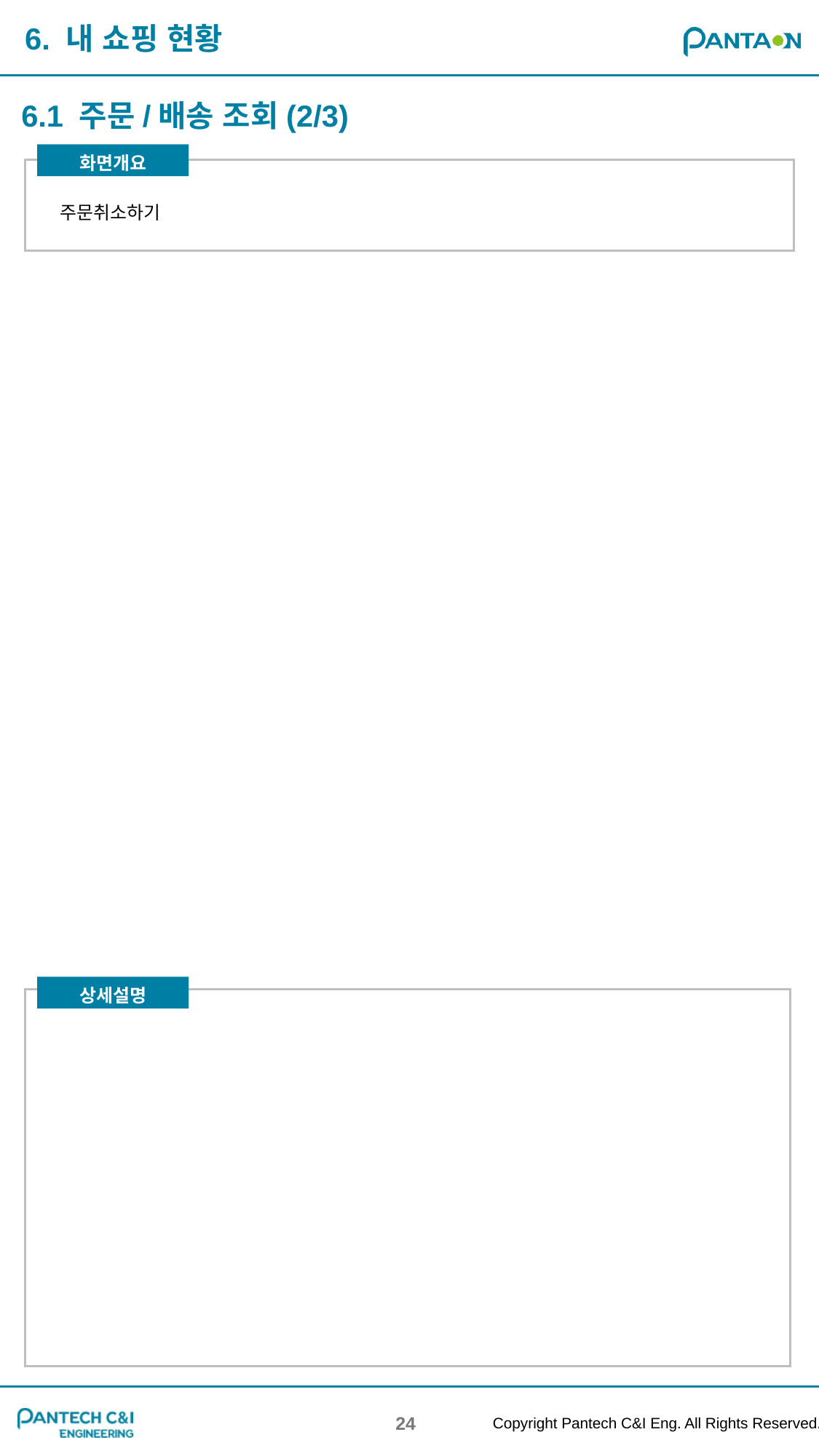

6. 내 쇼핑 현황
6.1 주문/배송 조회(2/3)
주문취소하기
24